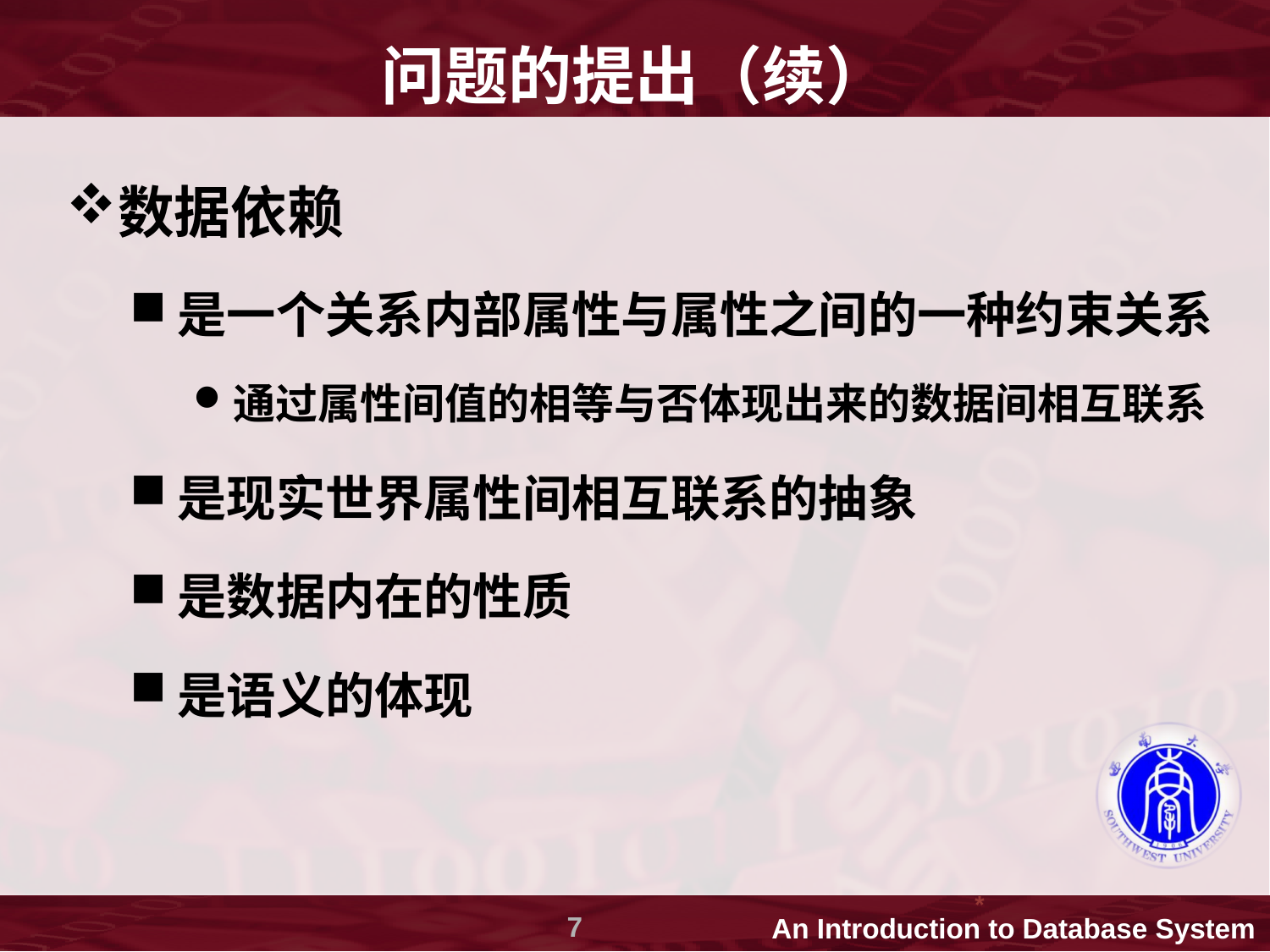

问题的提出（续）
数据依赖
是一个关系内部属性与属性之间的一种约束关系
通过属性间值的相等与否体现出来的数据间相互联系
是现实世界属性间相互联系的抽象
是数据内在的性质
是语义的体现

*
7